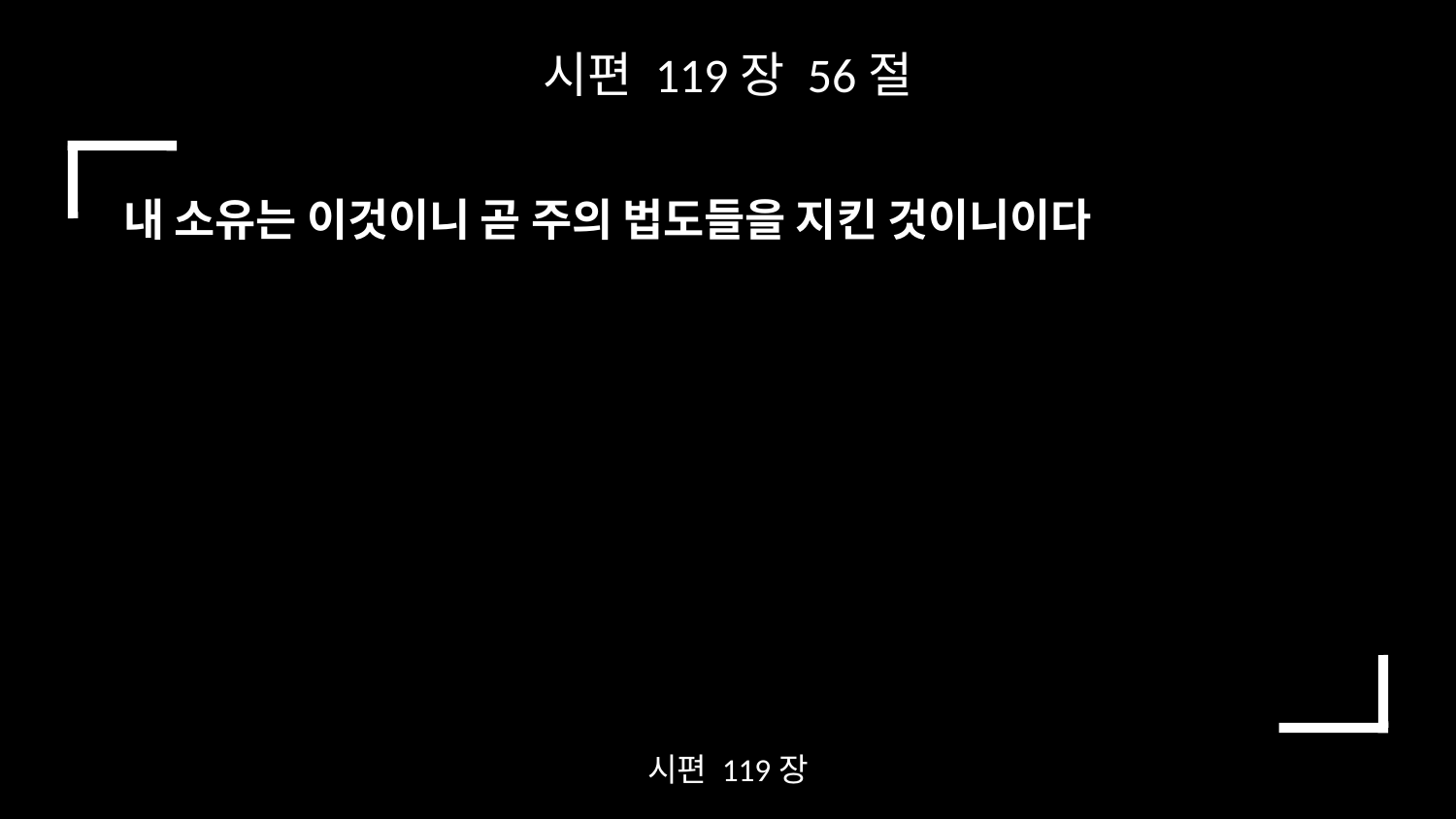

시편 119장 56절

내 소유는 이것이니 곧 주의 법도들을 지킨 것이니이다

시편 119장